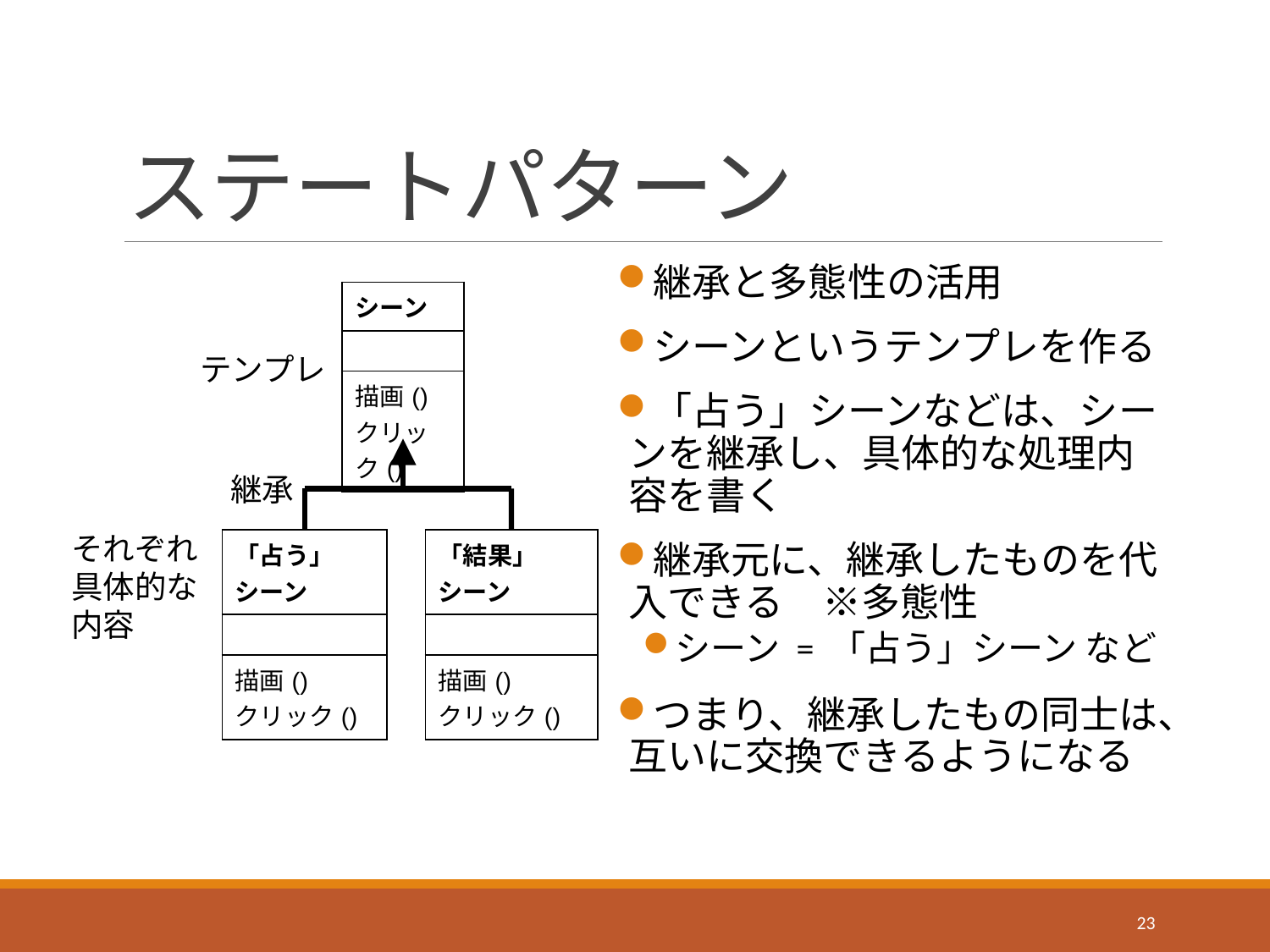

# ステートパターン
継承と多態性の活用
シーンというテンプレを作る
「占う」シーンなどは、シーンを継承し、具体的な処理内容を書く
継承元に、継承したものを代入できる　※多態性
シーン = 「占う」シーン など
つまり、継承したもの同士は、互いに交換できるようになる
| シーン |
| --- |
|  |
| 描画() クリック() |
テンプレ
継承
それぞれ
具体的な
内容
| 「占う」シーン |
| --- |
|  |
| 描画() クリック() |
| 「結果」シーン |
| --- |
|  |
| 描画() クリック() |
23